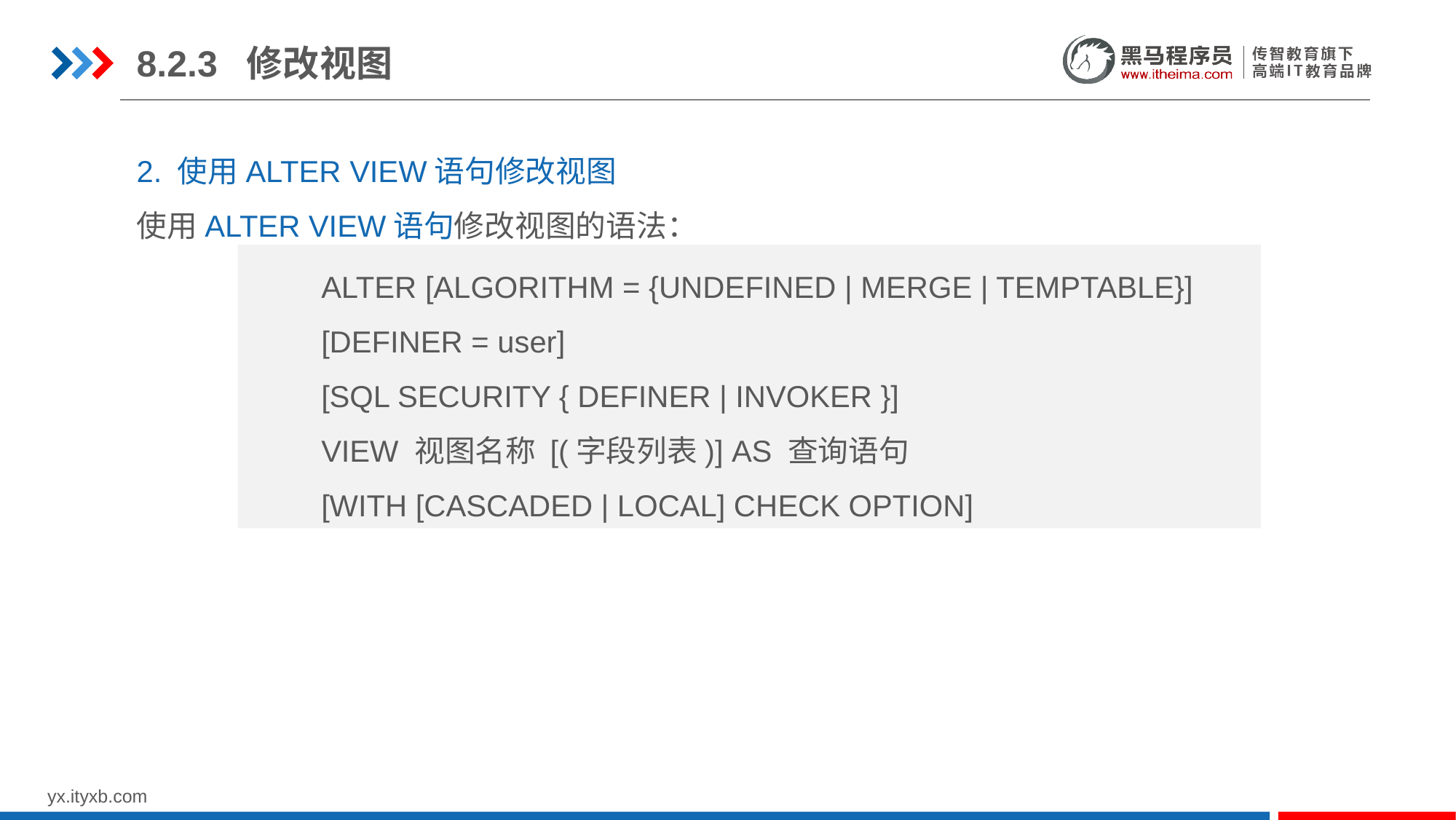

8.2.3  修改视图
2. 使用ALTER VIEW语句修改视图
使用ALTER VIEW语句修改视图的语法：
ALTER [ALGORITHM = {UNDEFINED | MERGE | TEMPTABLE}]
[DEFINER = user]
[SQL SECURITY { DEFINER | INVOKER }]
VIEW 视图名称 [(字段列表)] AS 查询语句
[WITH [CASCADED | LOCAL] CHECK OPTION]